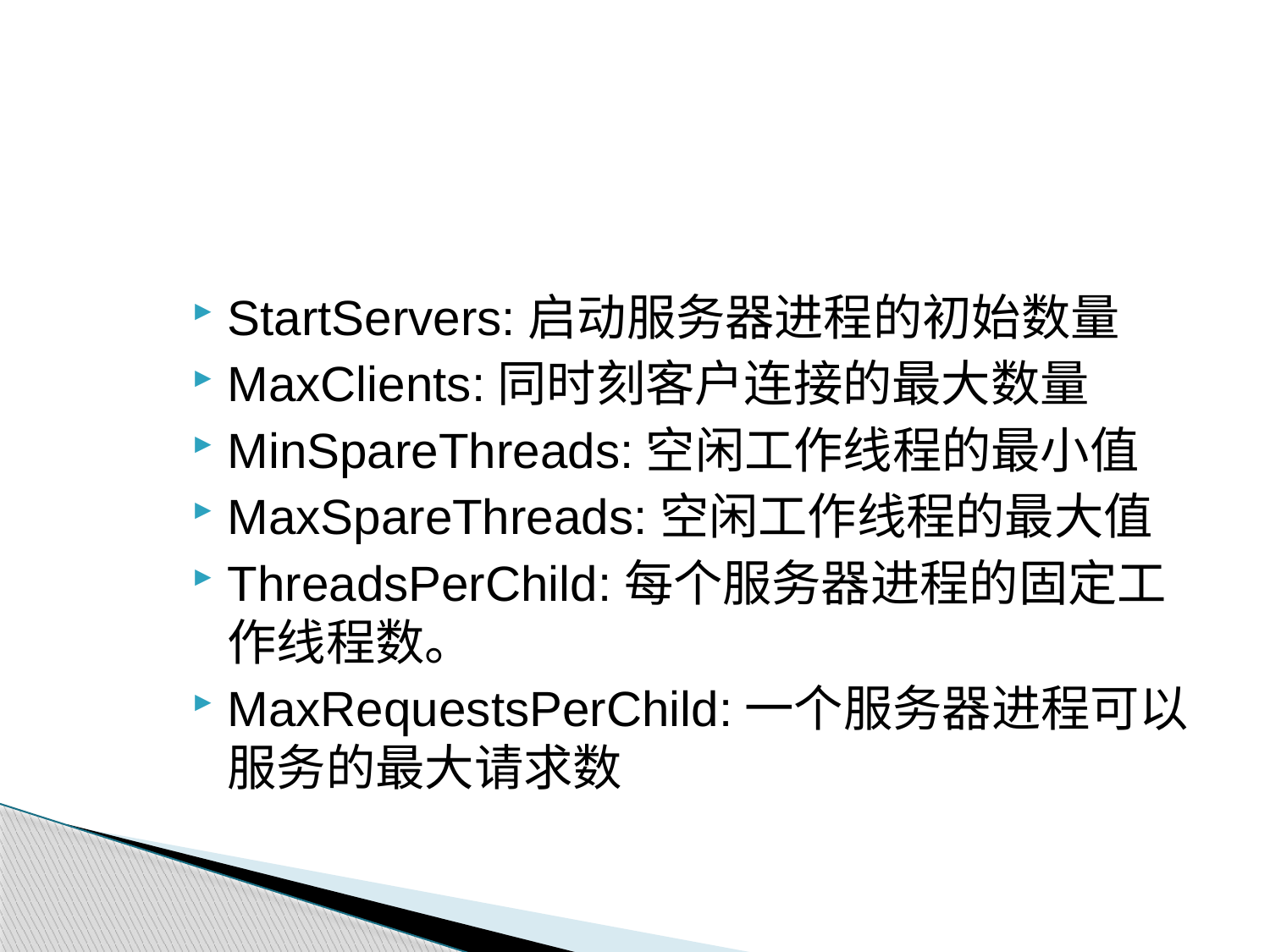

#
StartServers:启动服务器进程的初始数量
MaxClients:同时刻客户连接的最大数量
MinSpareThreads:空闲工作线程的最小值
MaxSpareThreads:空闲工作线程的最大值
ThreadsPerChild:每个服务器进程的固定工作线程数。
MaxRequestsPerChild:一个服务器进程可以服务的最大请求数